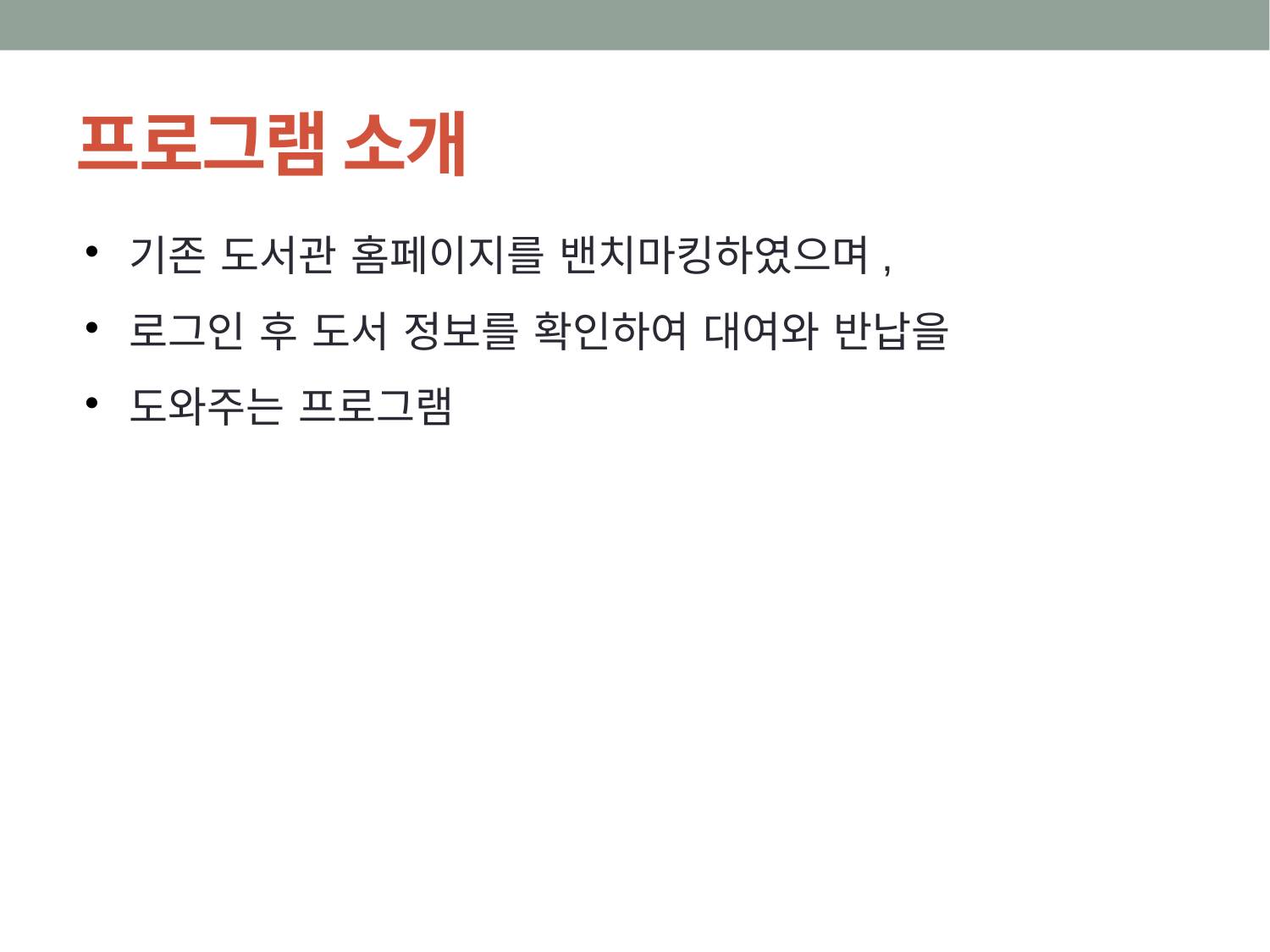

프로그램 소개
기존 도서관 홈페이지를 밴치마킹하였으며,
로그인 후 도서 정보를 확인하여 대여와 반납을
도와주는 프로그램